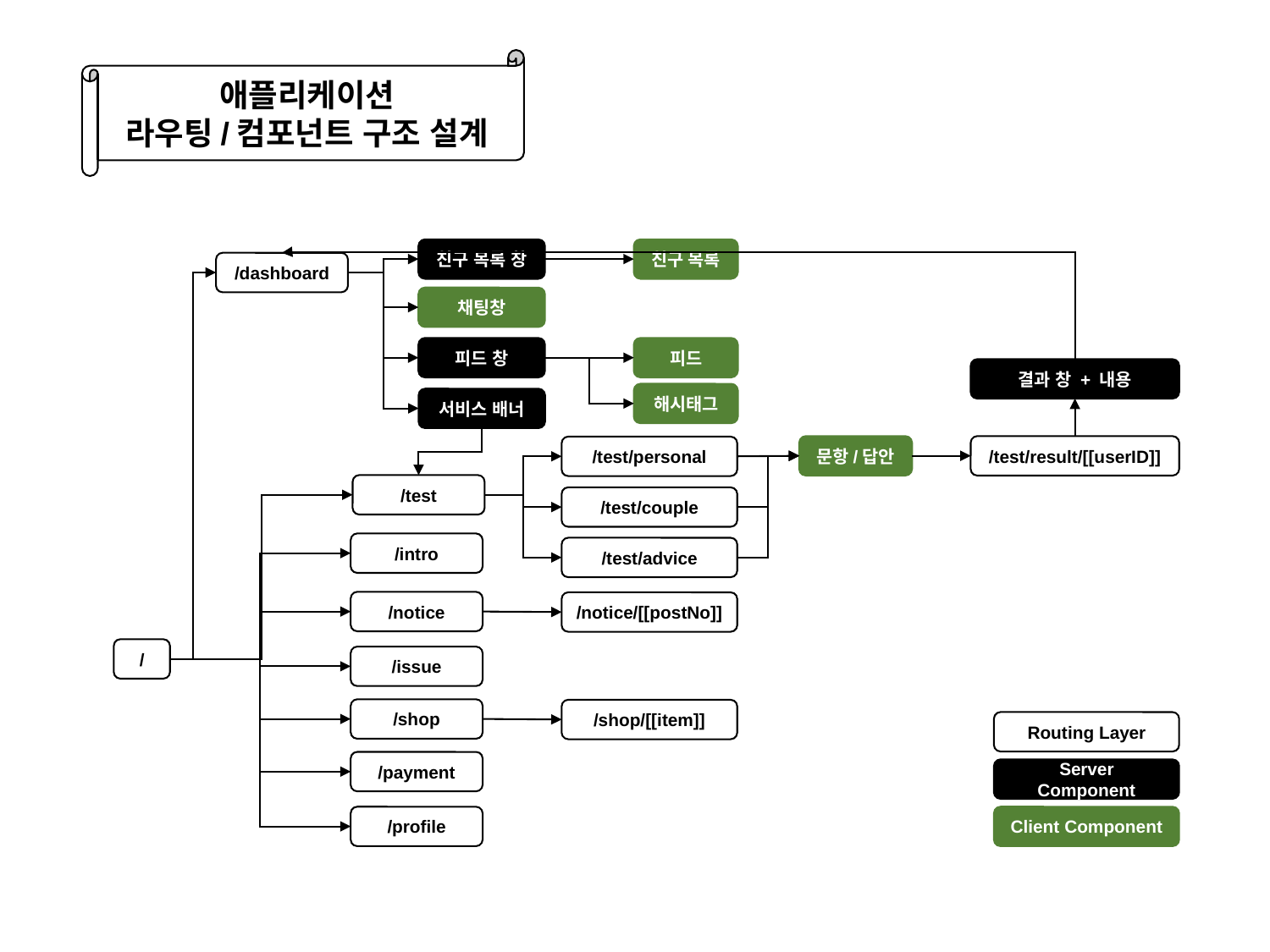

애플리케이션
라우팅/컴포넌트 구조 설계
친구 목록 창
친구 목록
/dashboard
채팅창
피드 창
피드
결과 창 + 내용
해시태그
서비스 배너
문항/답안
/test/result/[[userID]]
/test/personal
/test
/test/couple
/intro
/test/advice
/notice
/notice/[[postNo]]
/
/issue
/shop
/shop/[[item]]
Routing Layer
/payment
Server Component
/profile
Client Component